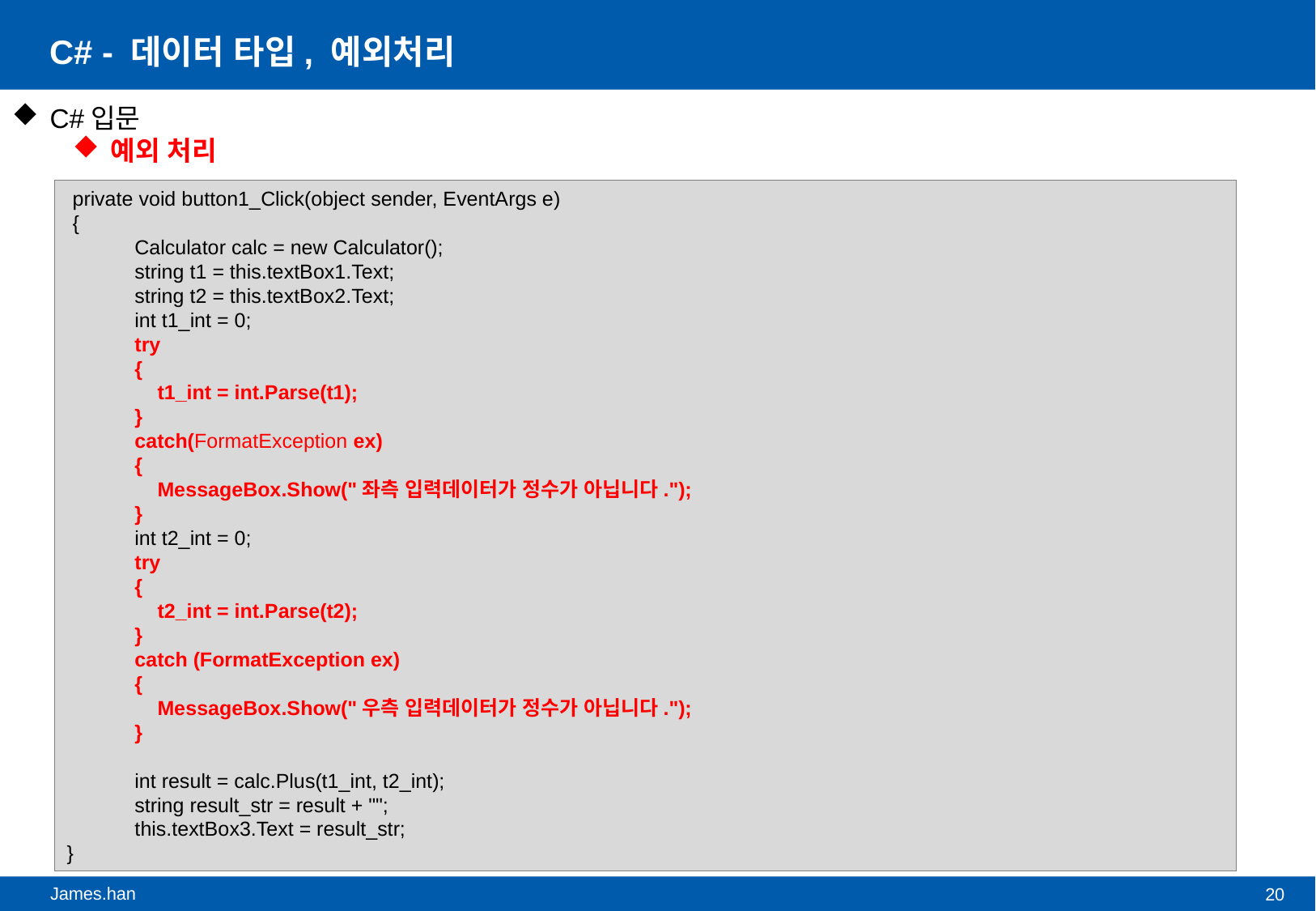

# C# - 데이터 타입, 예외처리
C#입문
예외 처리

 private void button1_Click(object sender, EventArgs e)
 {
            Calculator calc = new Calculator();
            string t1 = this.textBox1.Text;
            string t2 = this.textBox2.Text;
            int t1_int = 0;
            try
            {
                t1_int = int.Parse(t1);
            }
            catch(FormatException ex)
            {
                MessageBox.Show("좌측 입력데이터가 정수가 아닙니다.");
            }
            int t2_int = 0;
            try
            {
                t2_int = int.Parse(t2);
            }
            catch (FormatException ex)
            {
                MessageBox.Show("우측 입력데이터가 정수가 아닙니다.");
            }

            int result = calc.Plus(t1_int, t2_int);
            string result_str = result + "";
            this.textBox3.Text = result_str;
}
20